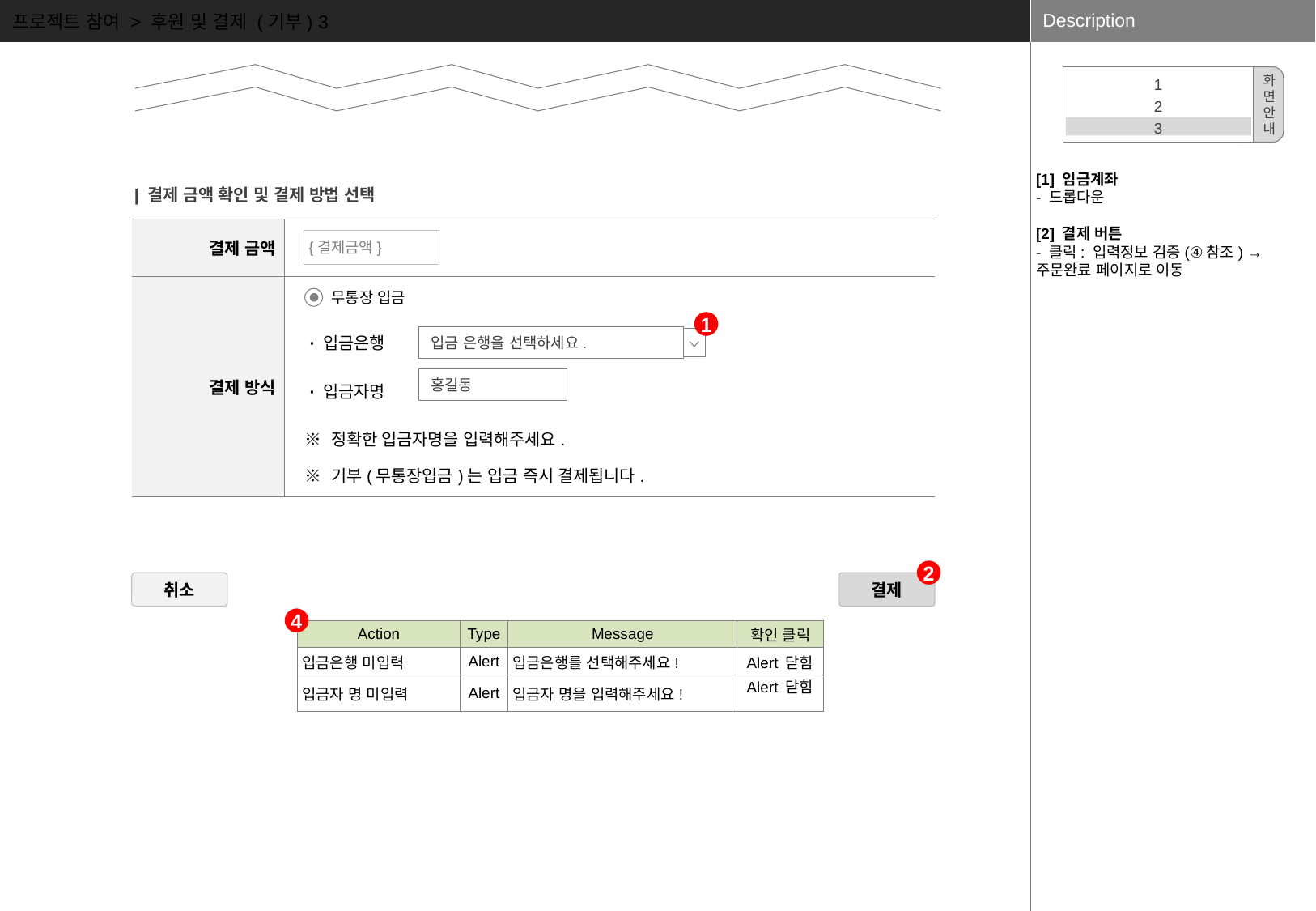

프로젝트 참여 > 후원 및 결제 (기부) 3

[1] 임금계좌
- 드롭다운

[2] 결제 버튼
- 클릭: 입력정보 검증(④참조) → 주문완료 페이지로 이동
1
2
3
화
면
안
내

| 결제 금액 확인 및 결제 방법 선택
| 결제 금액 | 원 |
| --- | --- |
| 결제 방식 | · 입금은행 · 입금자명 ※ 정확한 입금자명을 입력해주세요. ※ 기부(무통장입금)는 입금 즉시 결제됩니다. |
{결제금액}
무통장 입금

1
입금 은행을 선택하세요.

홍길동

2
취소
결제
4
| Action | Type | Message | 확인 클릭 |
| --- | --- | --- | --- |
| 입금은행 미입력 | Alert | 입금은행를 선택해주세요! | Alert 닫힘 |
| 입금자 명 미입력 | Alert | 입금자 명을 입력해주세요! | Alert 닫힘 |